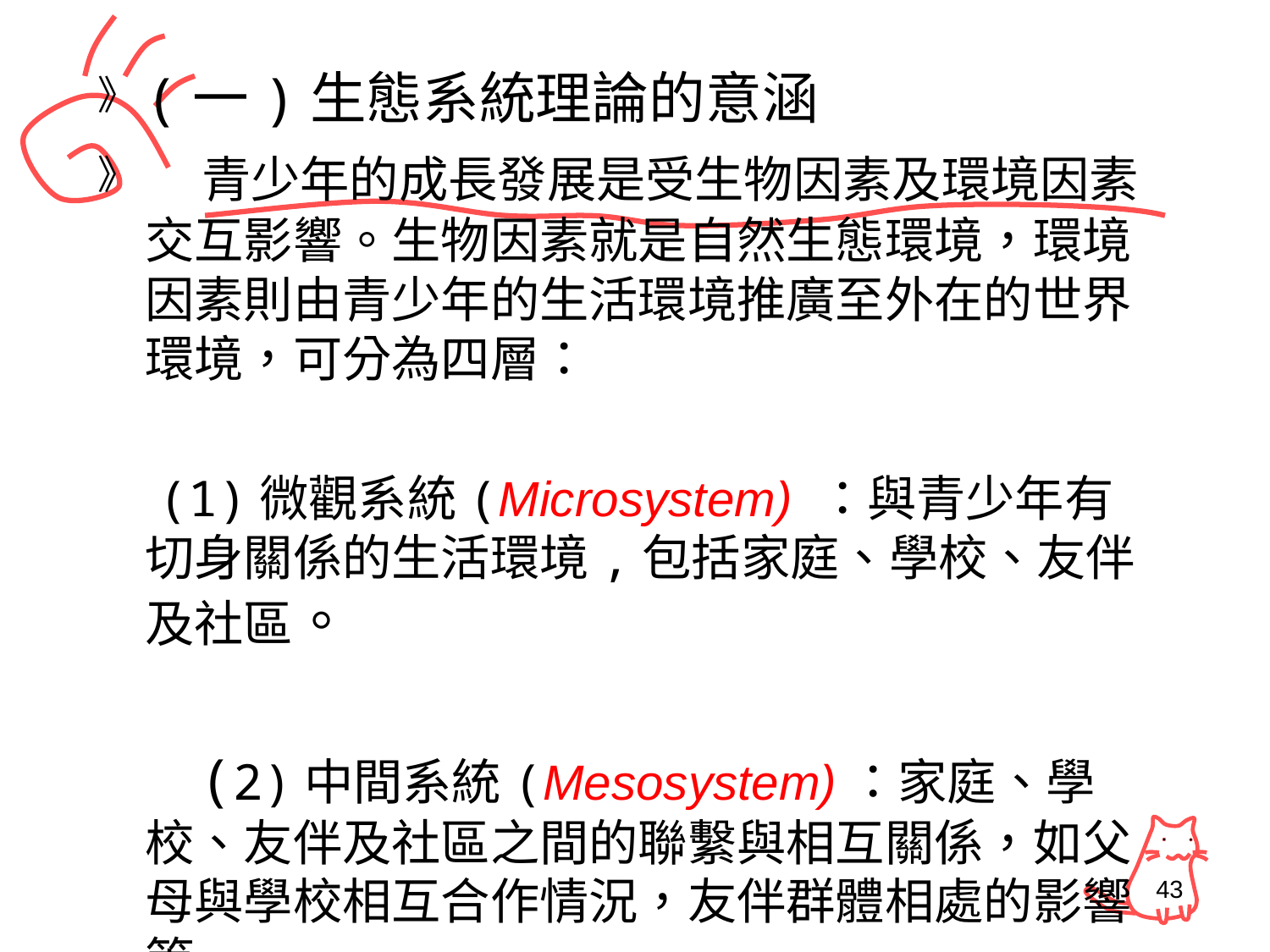

(一)生態系統理論的意涵
　青少年的成長發展是受生物因素及環境因素交互影響。生物因素就是自然生態環境，環境因素則由青少年的生活環境推廣至外在的世界環境，可分為四層：

　(1)微觀系統(Microsystem) ：與青少年有切身關係的生活環境,包括家庭、學校、友伴及社區。

   (2)中間系統(Mesosystem)：家庭、學校、友伴及社區之間的聯繫與相互關係，如父母與學校相互合作情況，友伴群體相處的影響等。
43